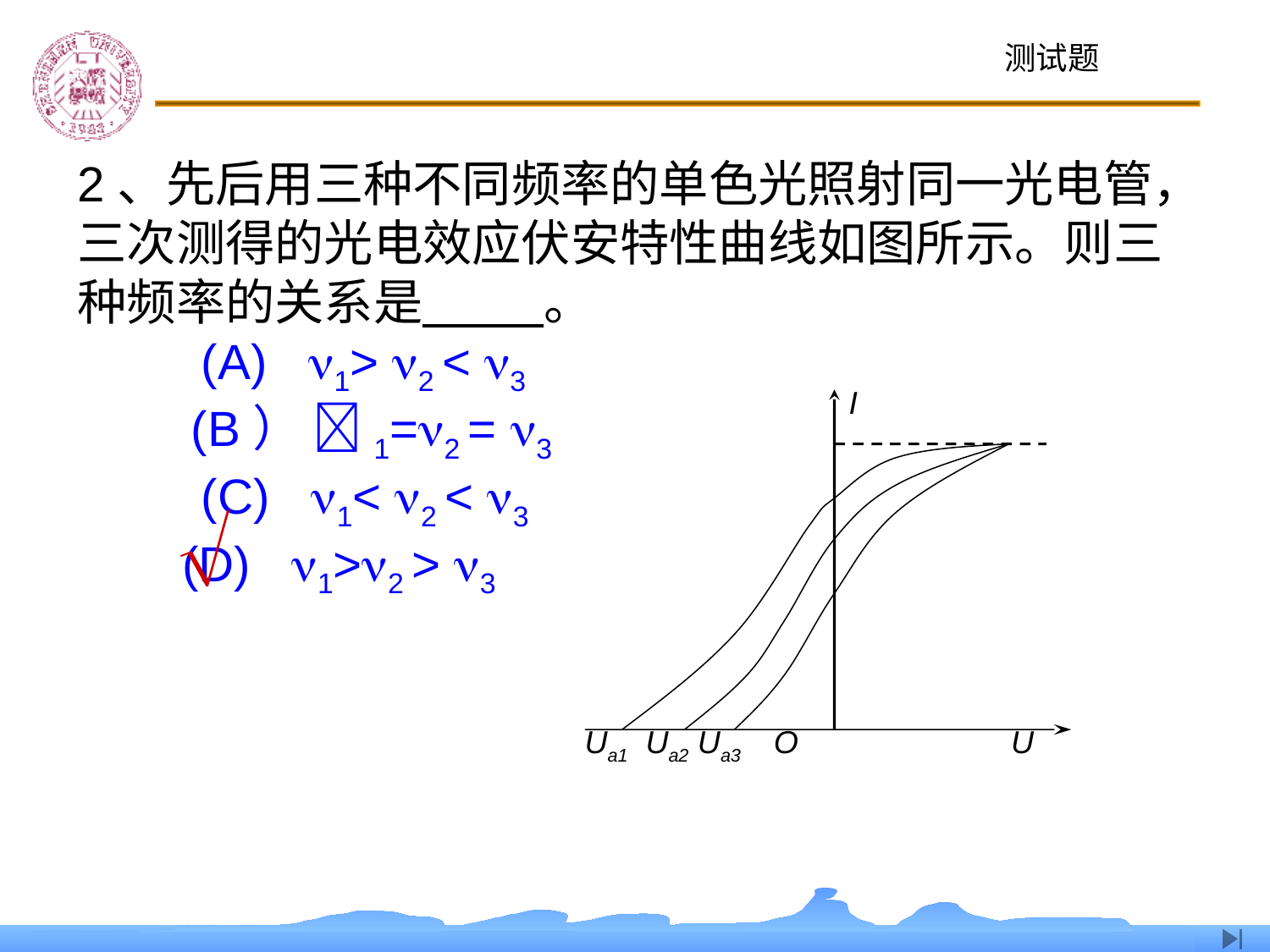

测试题
2、先后用三种不同频率的单色光照射同一光电管，三次测得的光电效应伏安特性曲线如图所示。则三种频率的关系是           。
         (A)   ν1> ν2 < ν3
            (B） ν1=ν2 = ν3
         (C)   ν1< ν2 < ν3
             (D)   ν1>ν2 > ν3
I

Ua1  Ua2 Ua3     O                        U

√